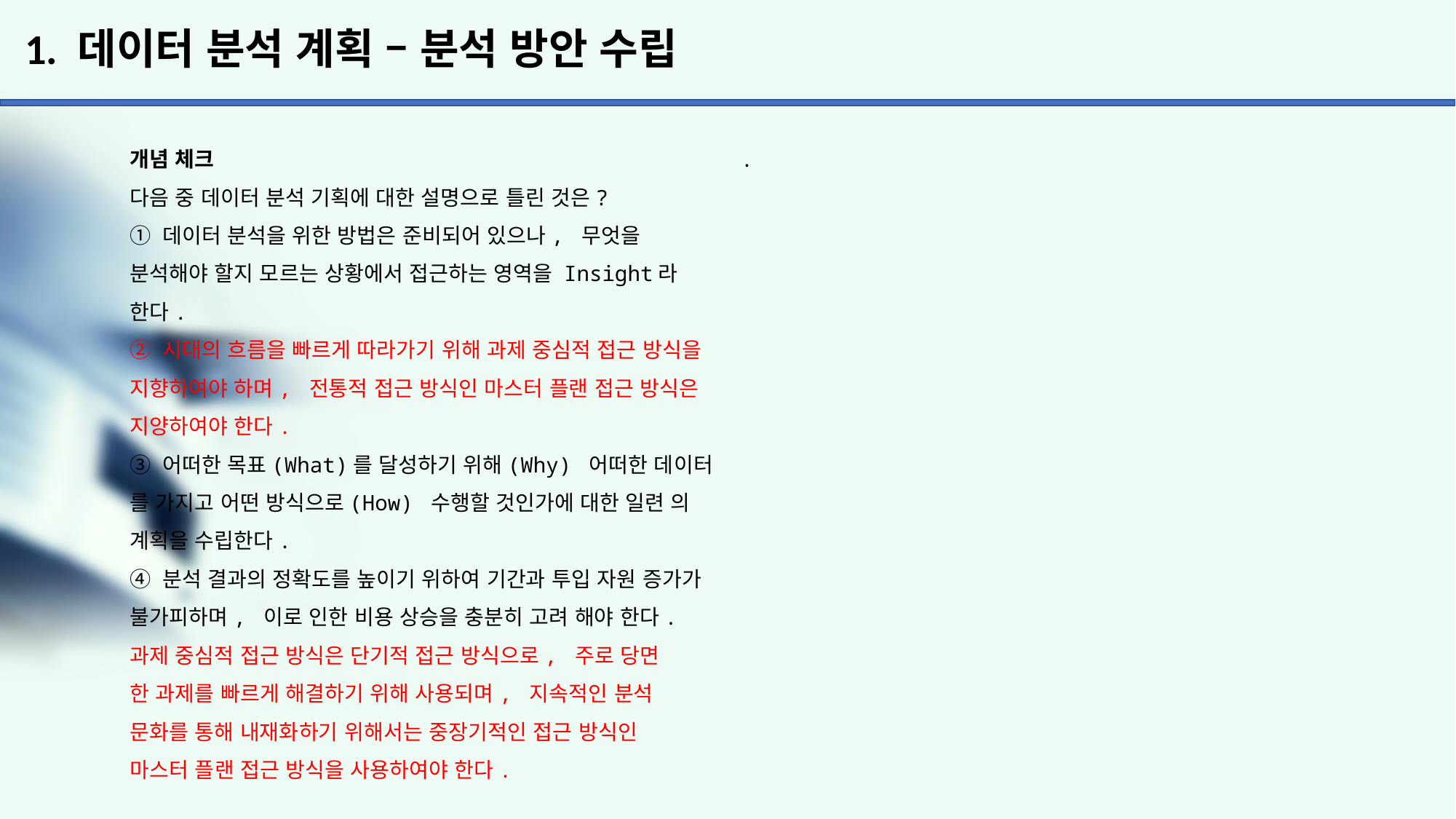

# 1. 데이터 분석 계획 – 분석 방안 수립
개념 체크
다음 중 데이터 분석 기획에 대한 설명으로 틀린 것은?
① 데이터 분석을 위한 방법은 준비되어 있으나, 무엇을 분석해야 할지 모르는 상황에서 접근하는 영역을 Insight라 한다.
② 시대의 흐름을 빠르게 따라가기 위해 과제 중심적 접근 방식을 지향하여야 하며, 전통적 접근 방식인 마스터 플랜 접근 방식은 지양하여야 한다.
③ 어떠한 목표(What)를 달성하기 위해(Why) 어떠한 데이터 를 가지고 어떤 방식으로(How) 수행할 것인가에 대한 일련 의 계획을 수립한다.
④ 분석 결과의 정확도를 높이기 위하여 기간과 투입 자원 증가가 불가피하며, 이로 인한 비용 상승을 충분히 고려 해야 한다.
과제 중심적 접근 방식은 단기적 접근 방식으로, 주로 당면
한 과제를 빠르게 해결하기 위해 사용되며, 지속적인 분석 문화를 통해 내재화하기 위해서는 중장기적인 접근 방식인
마스터 플랜 접근 방식을 사용하여야 한다.
.